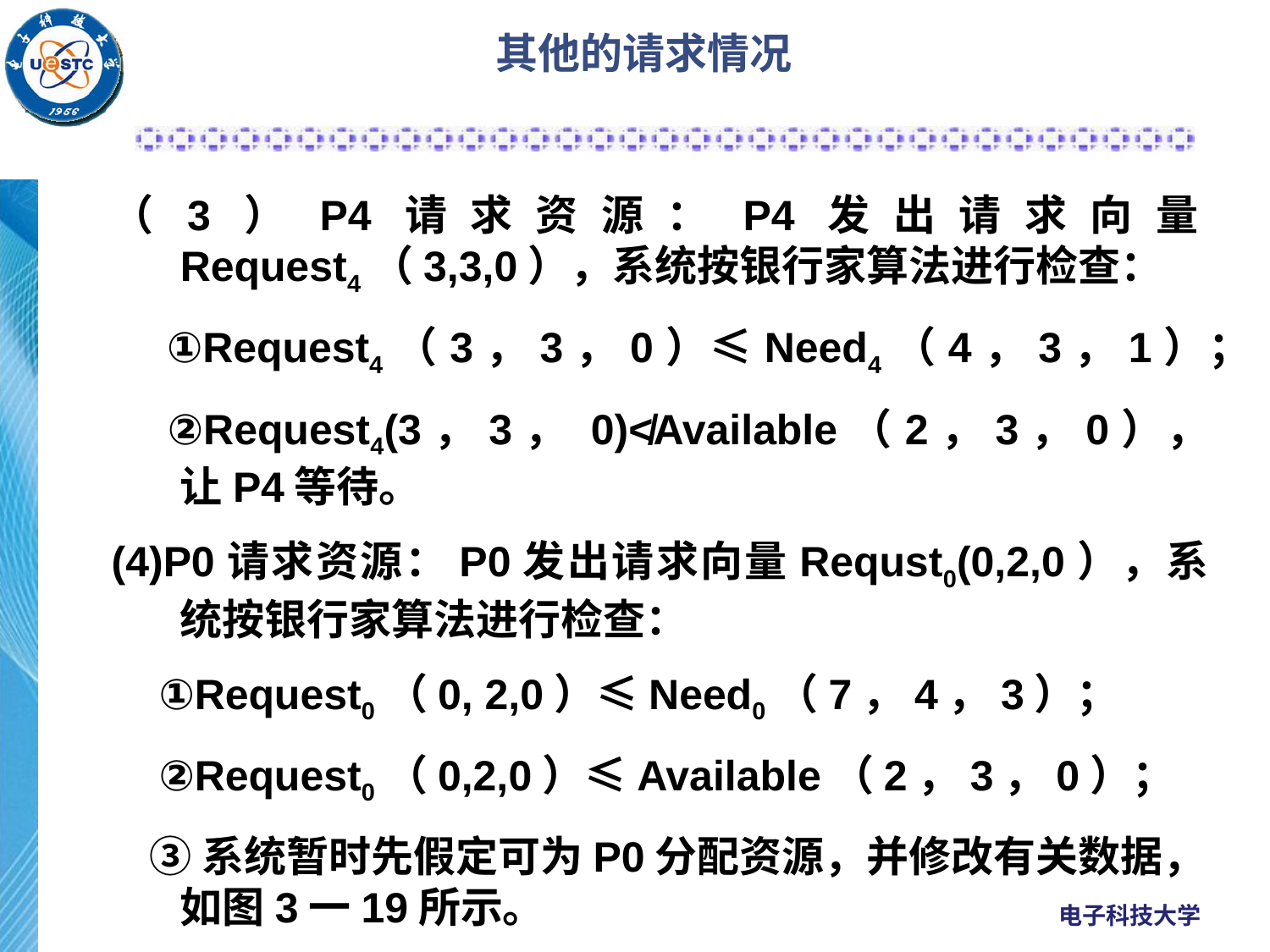

# 其他的请求情况
（3）P4请求资源：P4发出请求向量Request4（3,3,0），系统按银行家算法进行检查：
    ①Request4（3，3，0）≤Need4（4，3，1）；
    ②Request4(3，3， 0)≮Available（2，3，0），让P4等待。
(4)P0请求资源：P0发出请求向量Requst0(0,2,0），系统按银行家算法进行检查：
    ①Request0（0, 2,0）≤Need0（7，4，3）；
    ②Request0（0,2,0）≤Available（2，3，0）；
    ③系统暂时先假定可为P0分配资源，并修改有关数据，如图3一19所示。